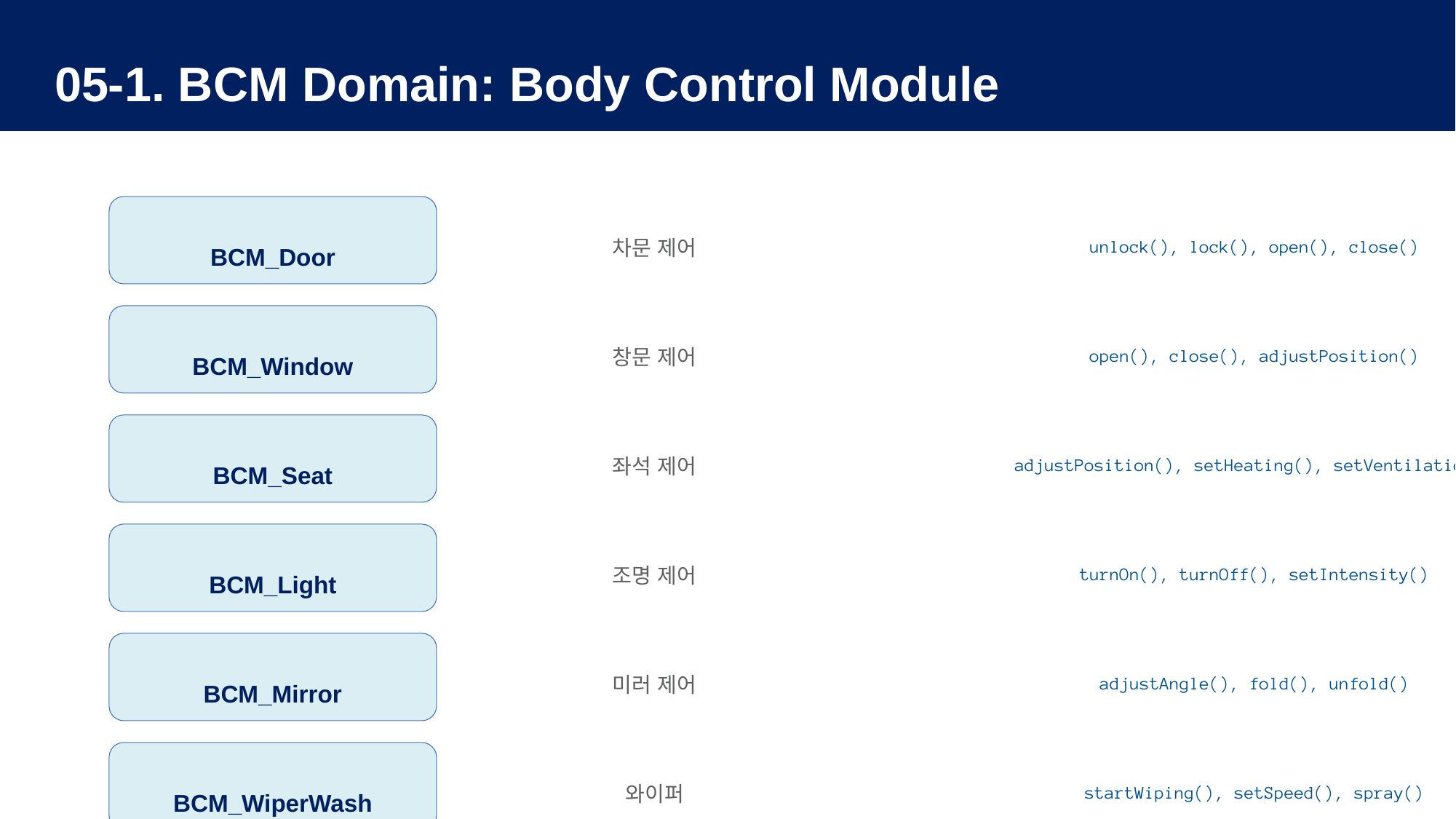

05-1. BCM Domain: Body Control Module
#

BCM_Door

차문 제어

unlock(), lock(), open(), close()

BCM_Window

창문 제어

open(), close(), adjustPosition()

BCM_Seat

좌석 제어

adjustPosition(), setHeating(), setVentilation()

BCM_Light

조명 제어

turnOn(), turnOff(), setIntensity()

BCM_Mirror

미러 제어

adjustAngle(), fold(), unfold()

BCM_WiperWash

와이퍼

startWiping(), setSpeed(), spray()